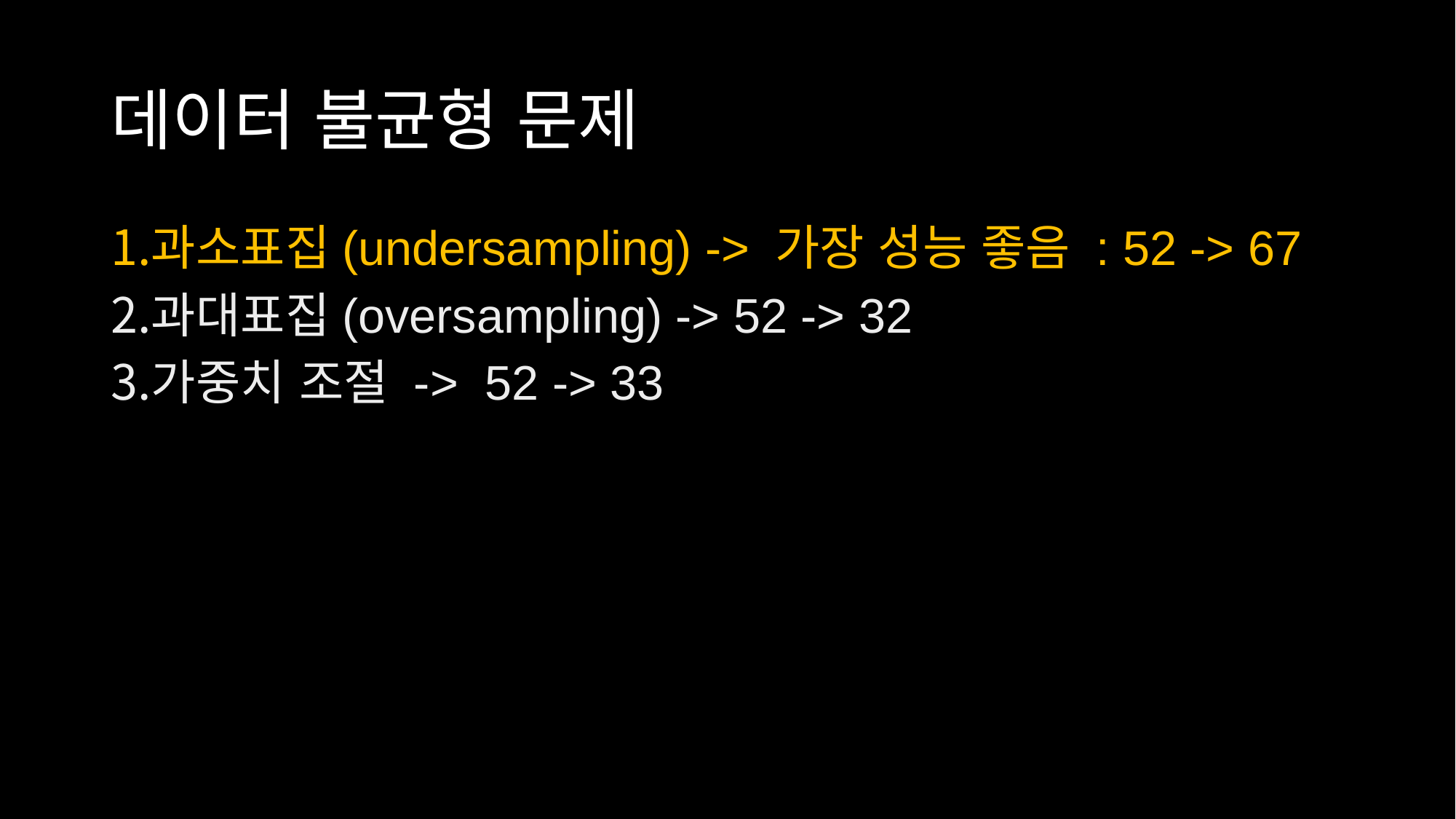

# 데이터 불균형 문제
과소표집(undersampling) -> 가장 성능 좋음 : 52 -> 67
과대표집(oversampling) -> 52 -> 32
가중치 조절 ->  52 -> 33